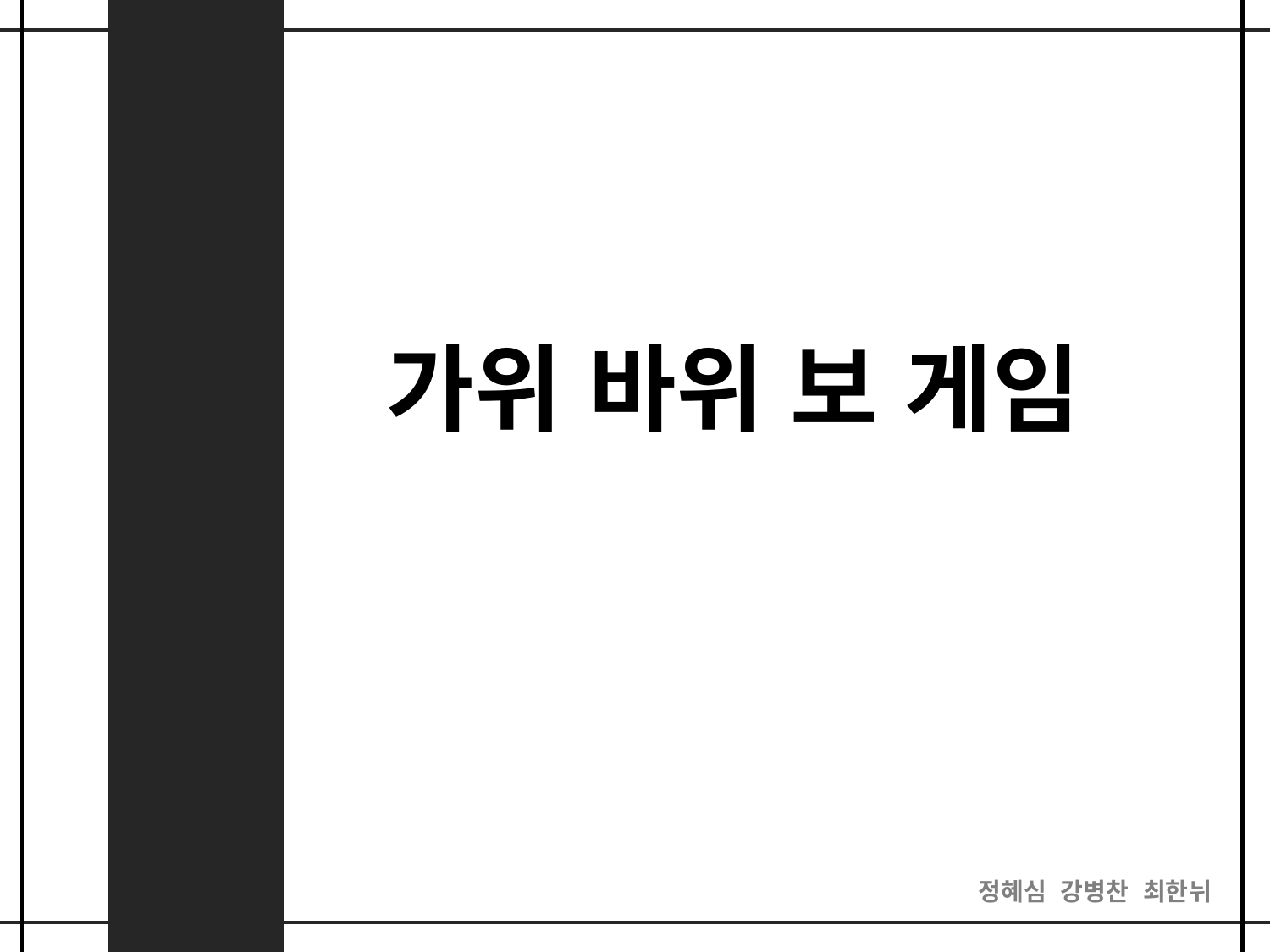

가위 바위 보 게임
정혜심  강병찬  최한뉘